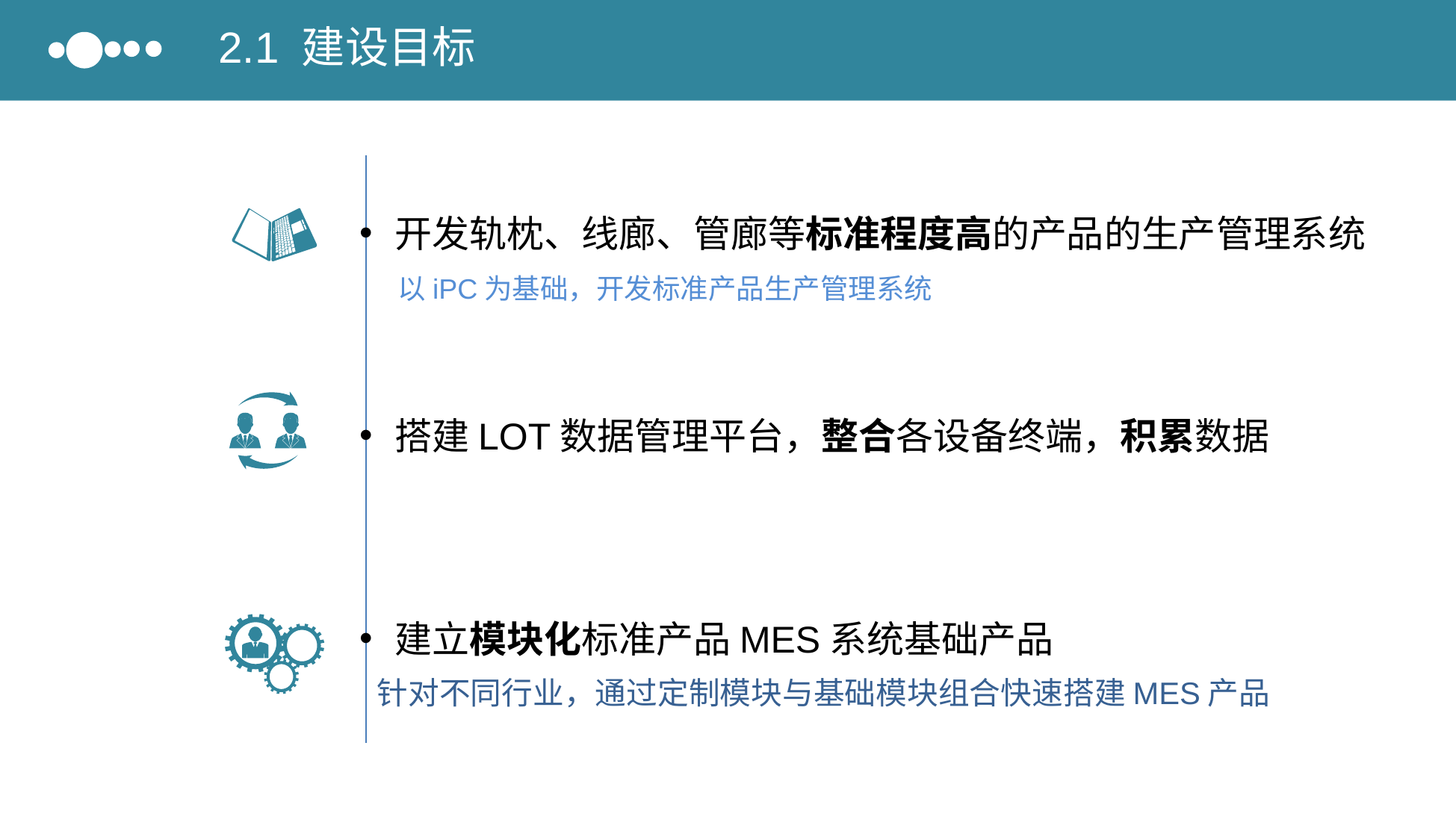

2.1 建设目标
开发轨枕、线廊、管廊等标准程度高的产品的生产管理系统
     以iPC为基础，开发标准产品生产管理系统

搭建LOT数据管理平台，整合各设备终端，积累数据

建立模块化标准产品MES系统基础产品

针对不同行业，通过定制模块与基础模块组合快速搭建MES产品